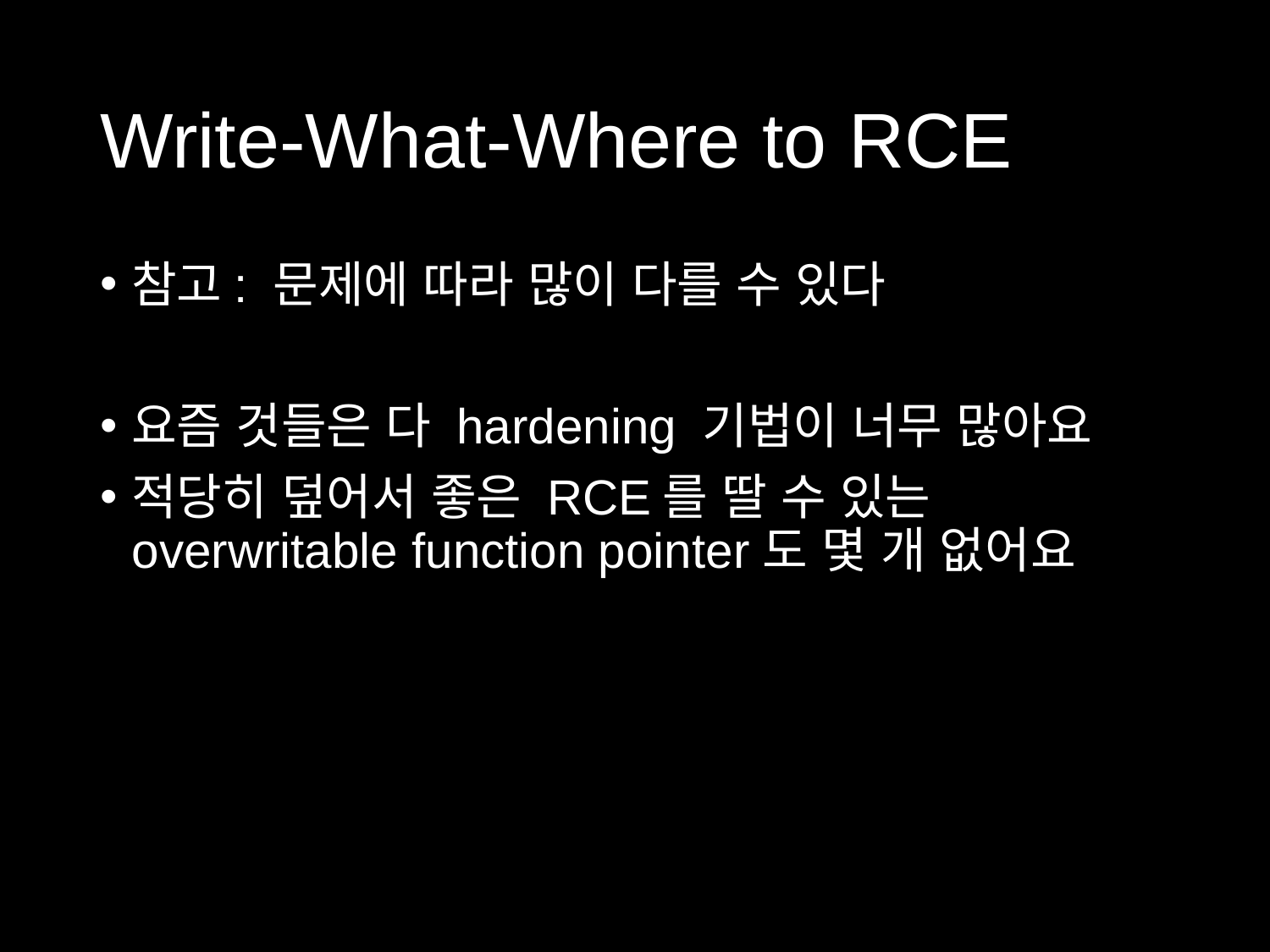

# Write-What-Where to RCE
참고: 문제에 따라 많이 다를 수 있다

요즘 것들은 다 hardening 기법이 너무 많아요
적당히 덮어서 좋은 RCE를 딸 수 있는 overwritable function pointer도 몇 개 없어요